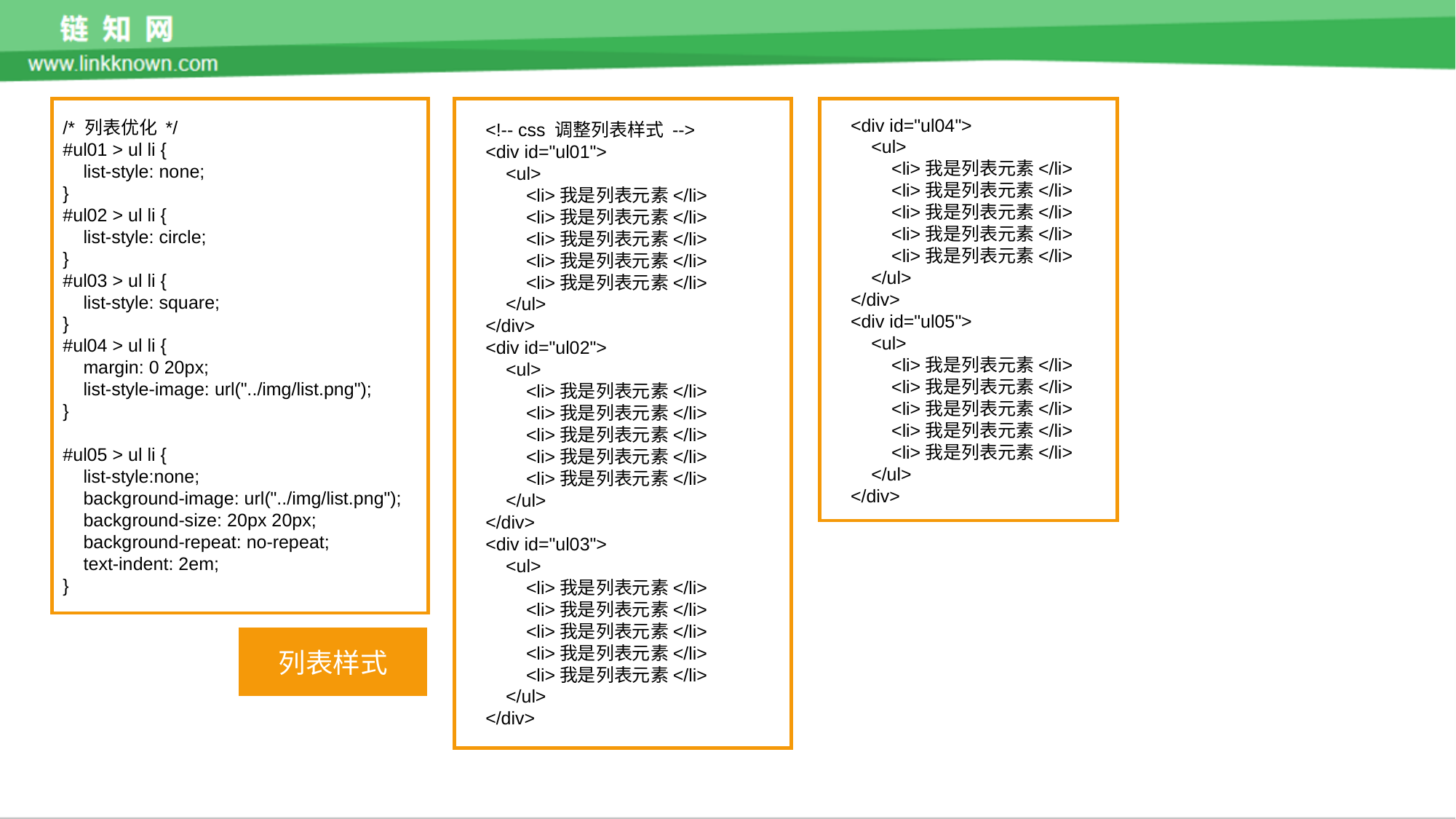

/* 列表优化 */
#ul01 > ul li {
    list-style: none;
}
#ul02 > ul li {
    list-style: circle;
}
#ul03 > ul li {
    list-style: square;
}
#ul04 > ul li {
    margin: 0 20px;
    list-style-image: url("../img/list.png");
}

#ul05 > ul li {
    list-style:none;
    background-image: url("../img/list.png");
    background-size: 20px 20px;
    background-repeat: no-repeat;
    text-indent: 2em;
}
    <!-- css 调整列表样式 -->
    <div id="ul01">
        <ul>
            <li>我是列表元素</li>
            <li>我是列表元素</li>
            <li>我是列表元素</li>
            <li>我是列表元素</li>
            <li>我是列表元素</li>
        </ul>
    </div>
    <div id="ul02">
        <ul>
            <li>我是列表元素</li>
            <li>我是列表元素</li>
            <li>我是列表元素</li>
            <li>我是列表元素</li>
            <li>我是列表元素</li>
        </ul>
    </div>
    <div id="ul03">
        <ul>
            <li>我是列表元素</li>
            <li>我是列表元素</li>
            <li>我是列表元素</li>
            <li>我是列表元素</li>
            <li>我是列表元素</li>
        </ul>
    </div>
    <div id="ul04">
        <ul>
            <li>我是列表元素</li>
            <li>我是列表元素</li>
            <li>我是列表元素</li>
            <li>我是列表元素</li>
            <li>我是列表元素</li>
        </ul>
    </div>
    <div id="ul05">
        <ul>
            <li>我是列表元素</li>
            <li>我是列表元素</li>
            <li>我是列表元素</li>
            <li>我是列表元素</li>
            <li>我是列表元素</li>
        </ul>
    </div>
列表样式